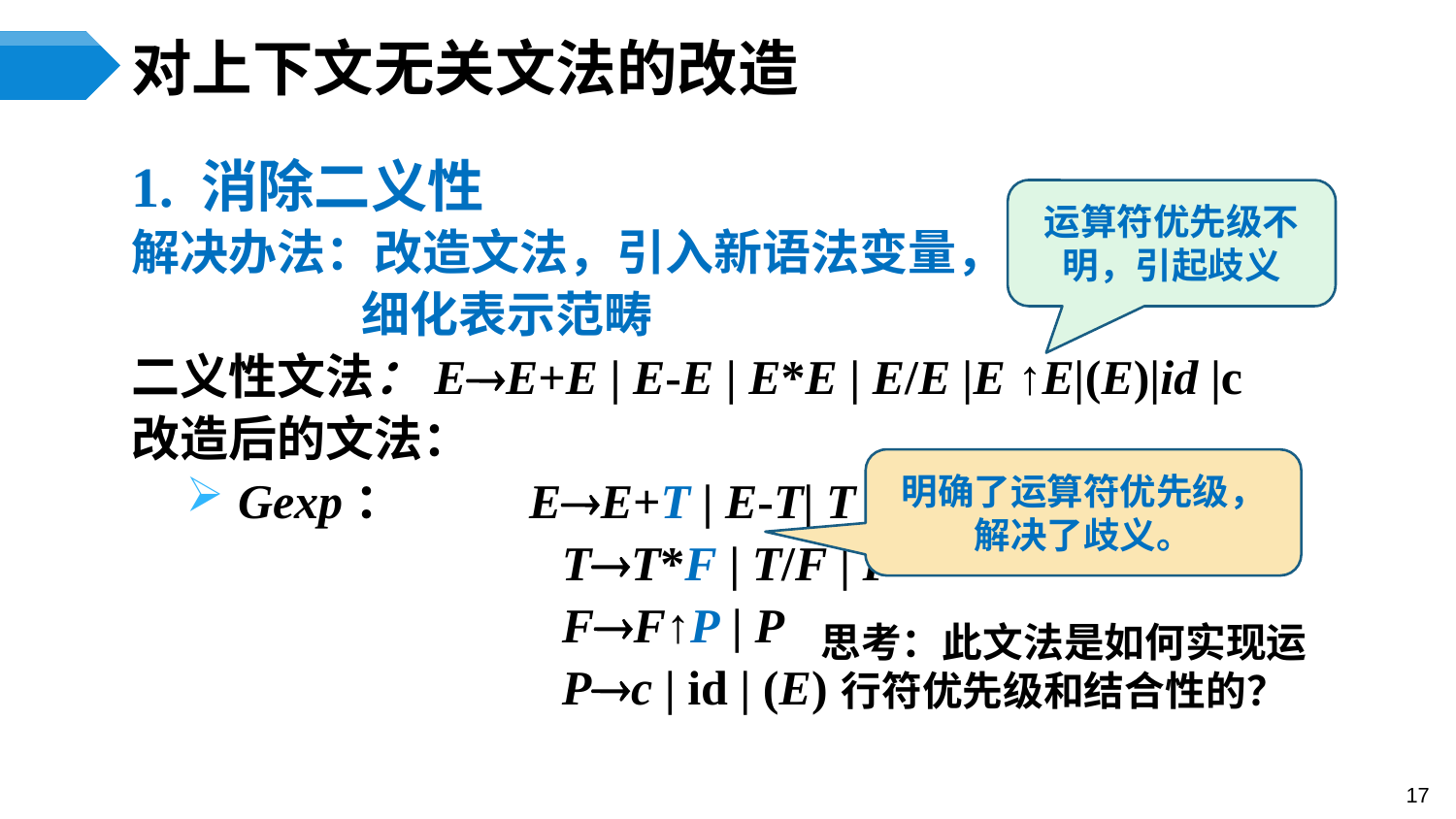

# 对上下文无关文法的改造
1. 消除二义性
解决办法：改造文法，引入新语法变量，
                    细化表示范畴
二义性文法：E→E+E | E-E | E*E | E/E |E ↑E|(E)|id |c
改造后的文法：
Gexp：	E→E+T | E-T| T
			T→T*F | T/F | F
			F→F↑P | P
			P→c | id | (E)
运算符优先级不明，引起歧义
明确了运算符优先级，解决了歧义。
思考：此文法是如何实现运行符优先级和结合性的？
17